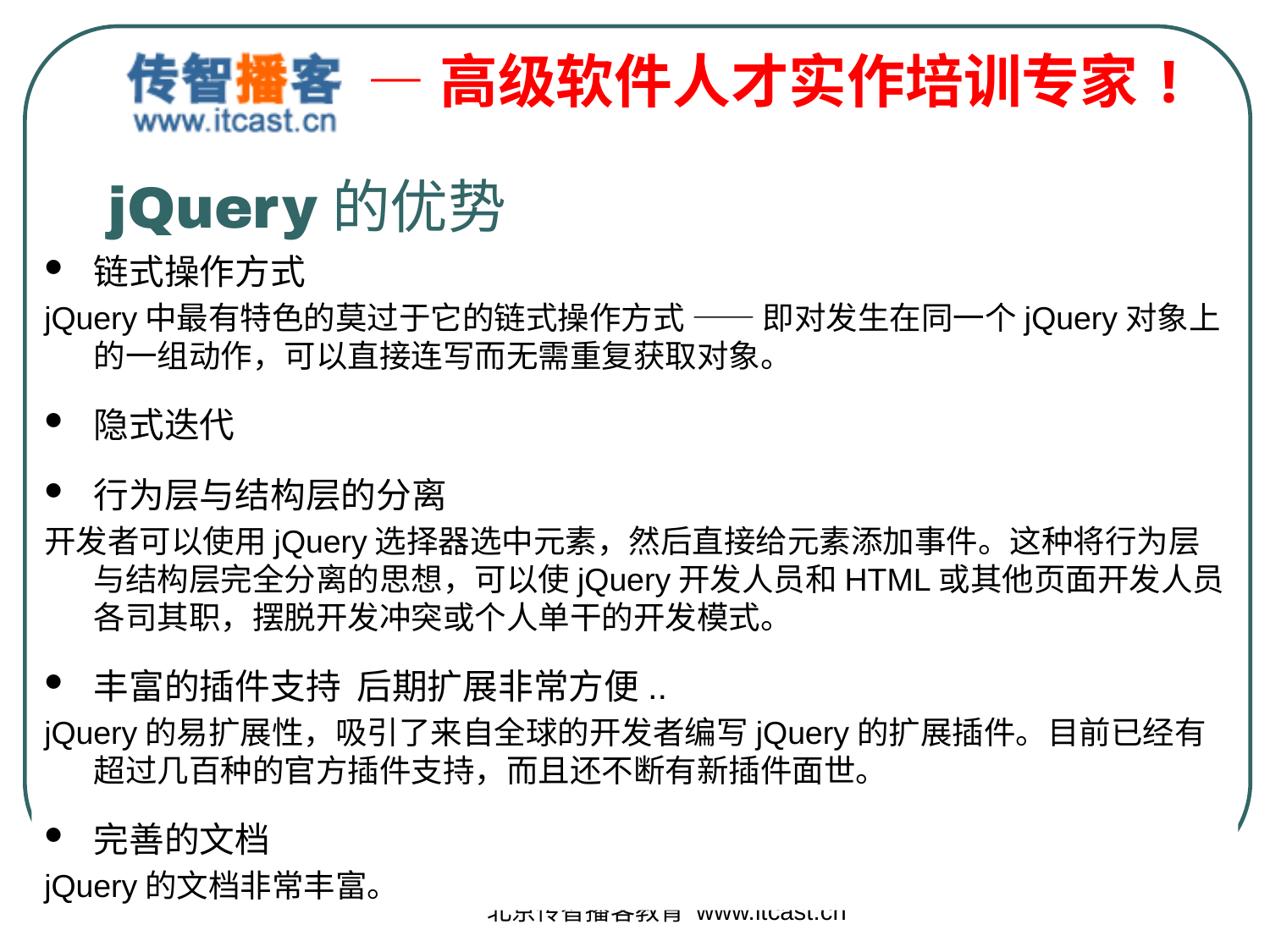

jQuery的优势
链式操作方式
jQuery中最有特色的莫过于它的链式操作方式 —— 即对发生在同一个jQuery对象上的一组动作，可以直接连写而无需重复获取对象。
隐式迭代
行为层与结构层的分离
开发者可以使用jQuery选择器选中元素，然后直接给元素添加事件。这种将行为层与结构层完全分离的思想，可以使jQuery开发人员和HTML或其他页面开发人员各司其职，摆脱开发冲突或个人单干的开发模式。
丰富的插件支持  后期扩展非常方便..
jQuery的易扩展性，吸引了来自全球的开发者编写jQuery的扩展插件。目前已经有超过几百种的官方插件支持，而且还不断有新插件面世。
完善的文档
jQuery的文档非常丰富。
北京传智播客教育 www.itcast.cn